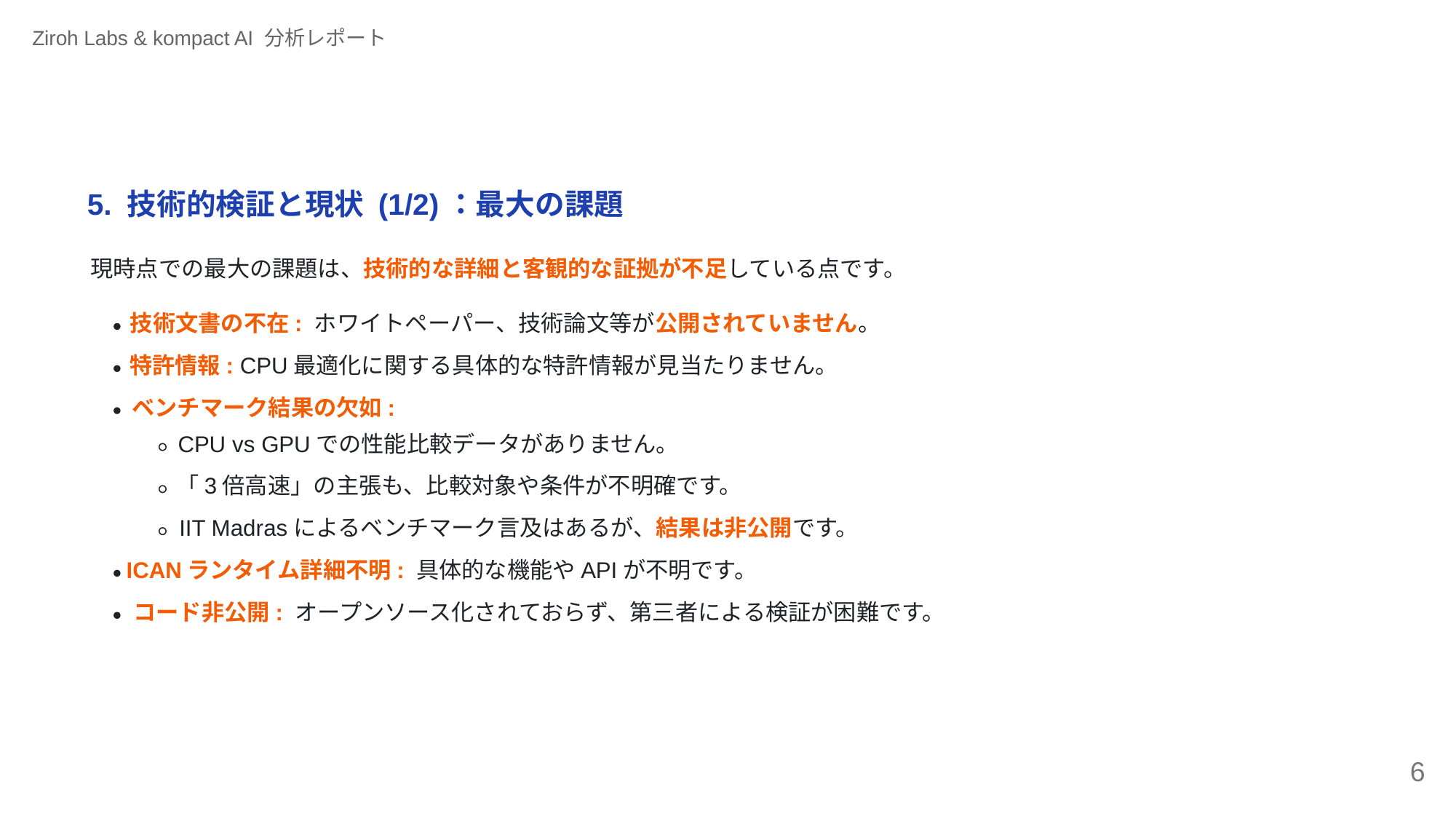

Ziroh Labs & kompact AI 分析レポート
5. 技術的検証と現状 (1/2)：最⼤の課題
現時点での最⼤の課題は、技術的な詳細と客観的な証拠が不⾜している点です。
技術⽂書の不在: ホワイトペーパー、技術論⽂等が公開されていません。

特許情報: CPU最適化に関する具体的な特許情報が⾒当たりません。

ベンチマーク結果の⽋如:

CPU vs GPUでの性能⽐較データがありません。

「3倍⾼速」の主張も、⽐較対象や条件が不明確です。

IIT Madrasによるベンチマーク⾔及はあるが、結果は⾮公開です。

ICANランタイム詳細不明: 具体的な機能やAPIが不明です。

コード⾮公開: オープンソース化されておらず、第三者による検証が困難です。

6